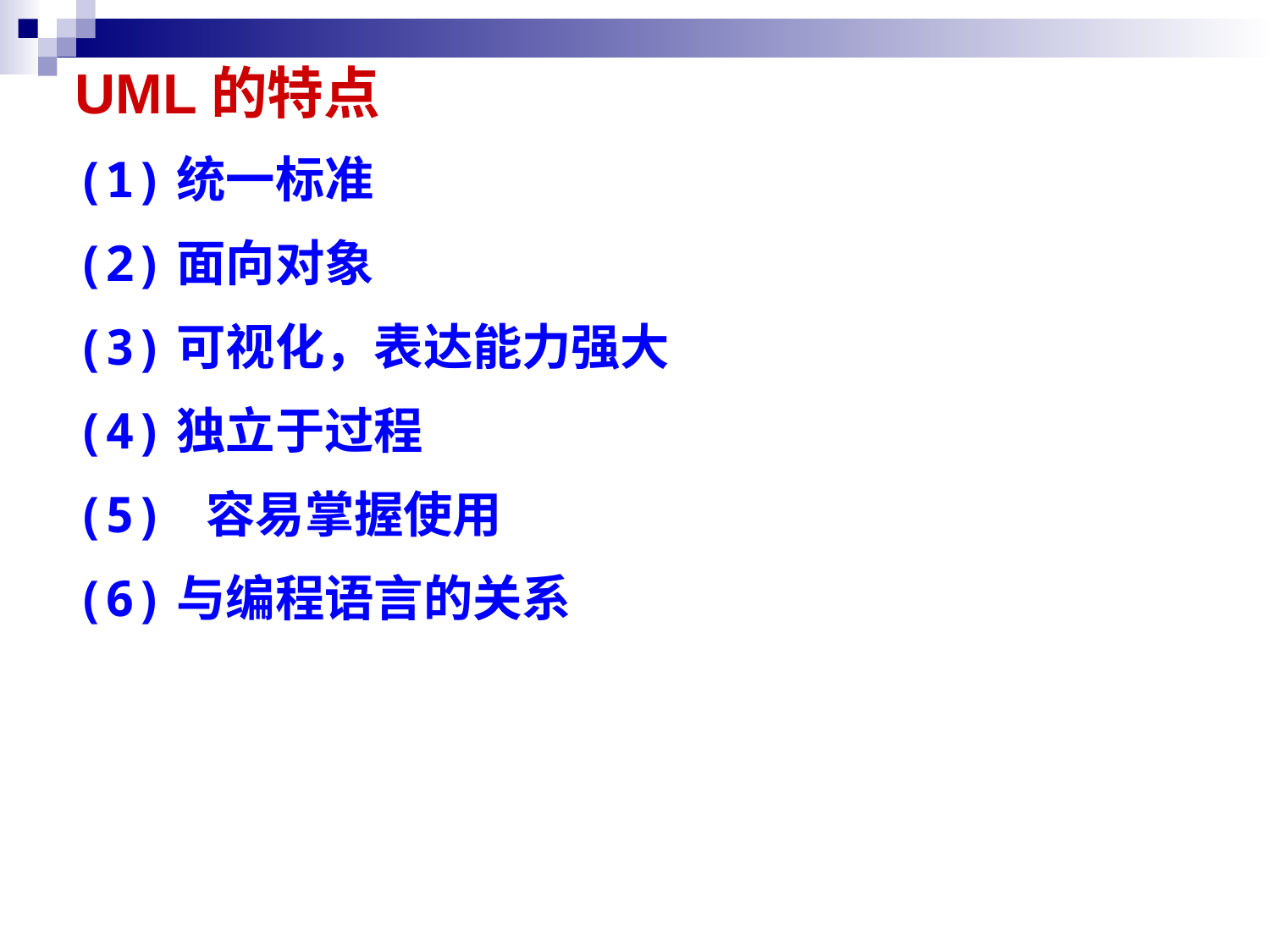

UML的特点
(1)统一标准
(2)面向对象
(3)可视化，表达能力强大
(4)独立于过程
(5) 容易掌握使用
(6)与编程语言的关系